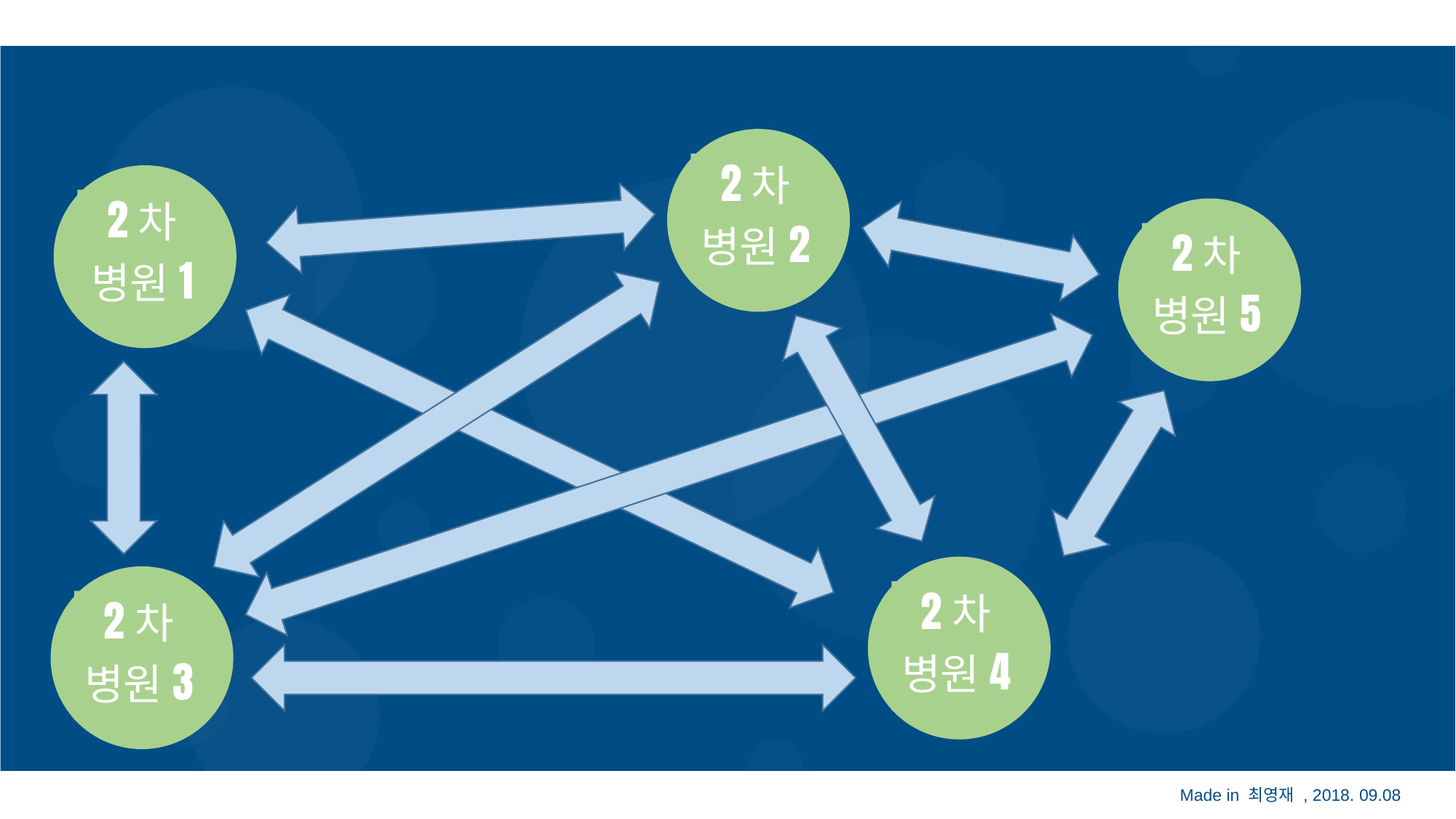

.
02. 프로그램 설명

2차
병원2

2차
병원1

2차
병원5

2차
병원4

2차
병원3

Made in 최영재 , 2018. 09.08